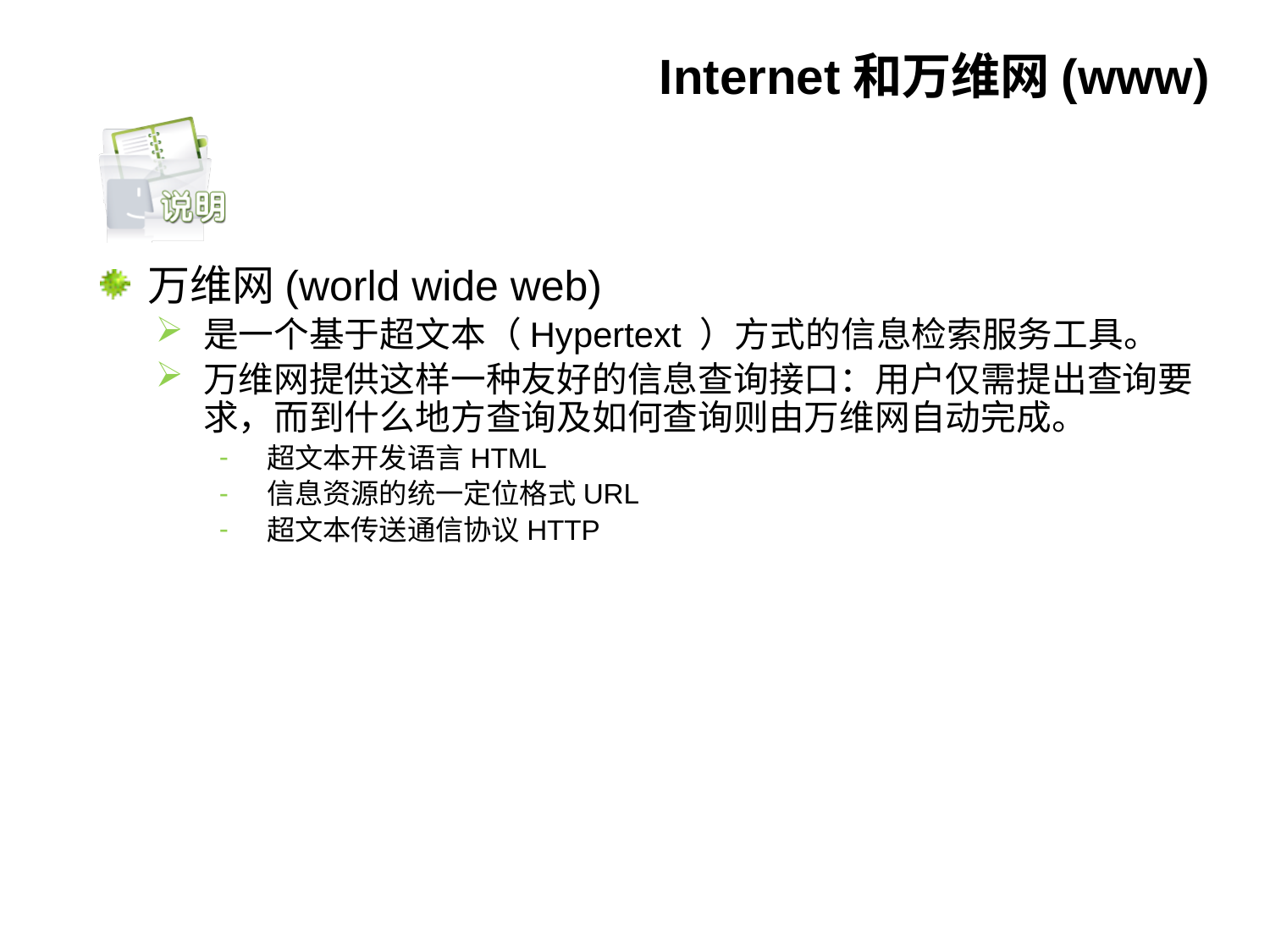

# Internet和万维网(www)
万维网(world wide web)
是一个基于超文本（Hypertext ）方式的信息检索服务工具。
万维网提供这样一种友好的信息查询接口：用户仅需提出查询要求，而到什么地方查询及如何查询则由万维网自动完成。
超文本开发语言HTML
信息资源的统一定位格式URL
超文本传送通信协议HTTP